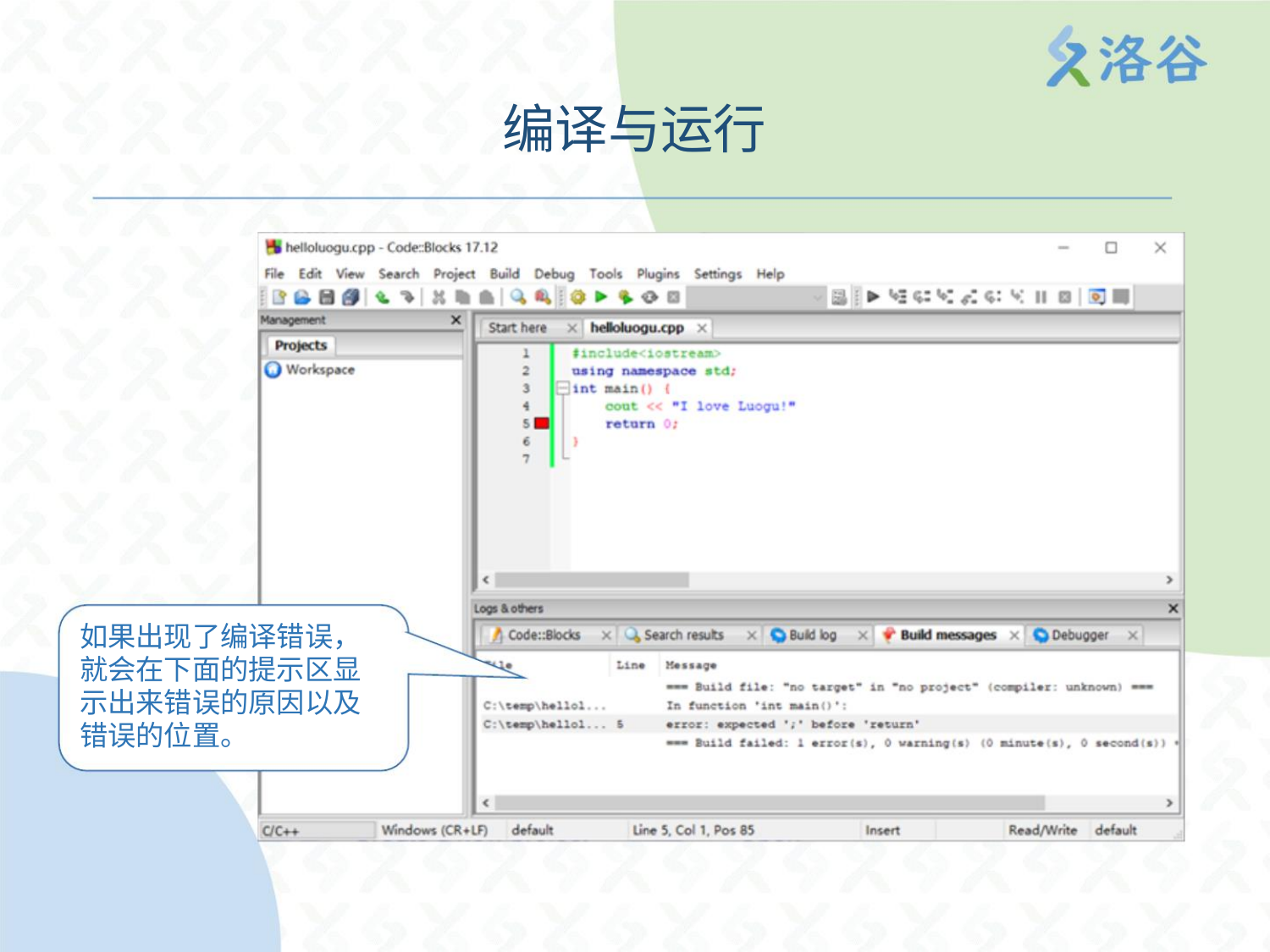

编译与运行
如果出现了编译错误，
就会在下面的提示区显
示出来错误的原因以及
错误的位置。